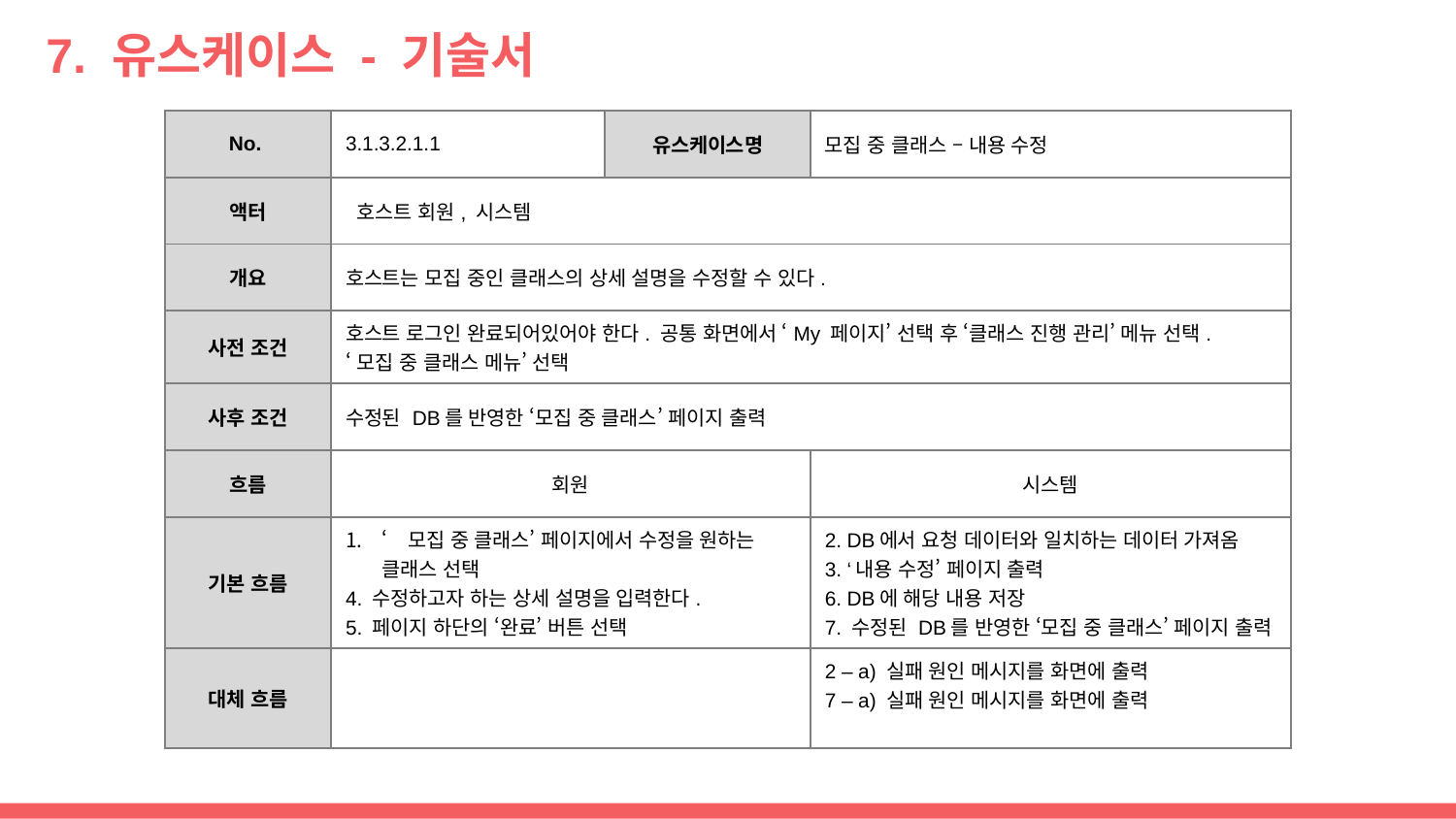

# 7. 유스케이스 - 기술서
| No. | 3.1.3.2.1.1 | 유스케이스명 | 모집 중 클래스 – 내용 수정 |
| --- | --- | --- | --- |
| 액터 | 호스트 회원, 시스템 |  |  |
| 개요 | 호스트는 모집 중인 클래스의 상세 설명을 수정할 수 있다. |  |  |
| 사전 조건 | 호스트 로그인 완료되어있어야 한다. 공통 화면에서 ‘My 페이지’ 선택 후 ‘클래스 진행 관리’ 메뉴 선택. ‘모집 중 클래스 메뉴’ 선택 |  |  |
| 사후 조건 | 수정된 DB를 반영한 ‘모집 중 클래스’ 페이지 출력 |  |  |
| 흐름 | 회원 |  | 시스템 |
| 기본 흐름 | ‘모집 중 클래스’ 페이지에서 수정을 원하는 클래스 선택 4. 수정하고자 하는 상세 설명을 입력한다. 5. 페이지 하단의 ‘완료’ 버튼 선택 |  | 2. DB에서 요청 데이터와 일치하는 데이터 가져옴 3. ‘내용 수정’ 페이지 출력 6. DB에 해당 내용 저장 7. 수정된 DB를 반영한 ‘모집 중 클래스’ 페이지 출력 |
| 대체 흐름 |  |  | 2 – a) 실패 원인 메시지를 화면에 출력 7 – a) 실패 원인 메시지를 화면에 출력 |